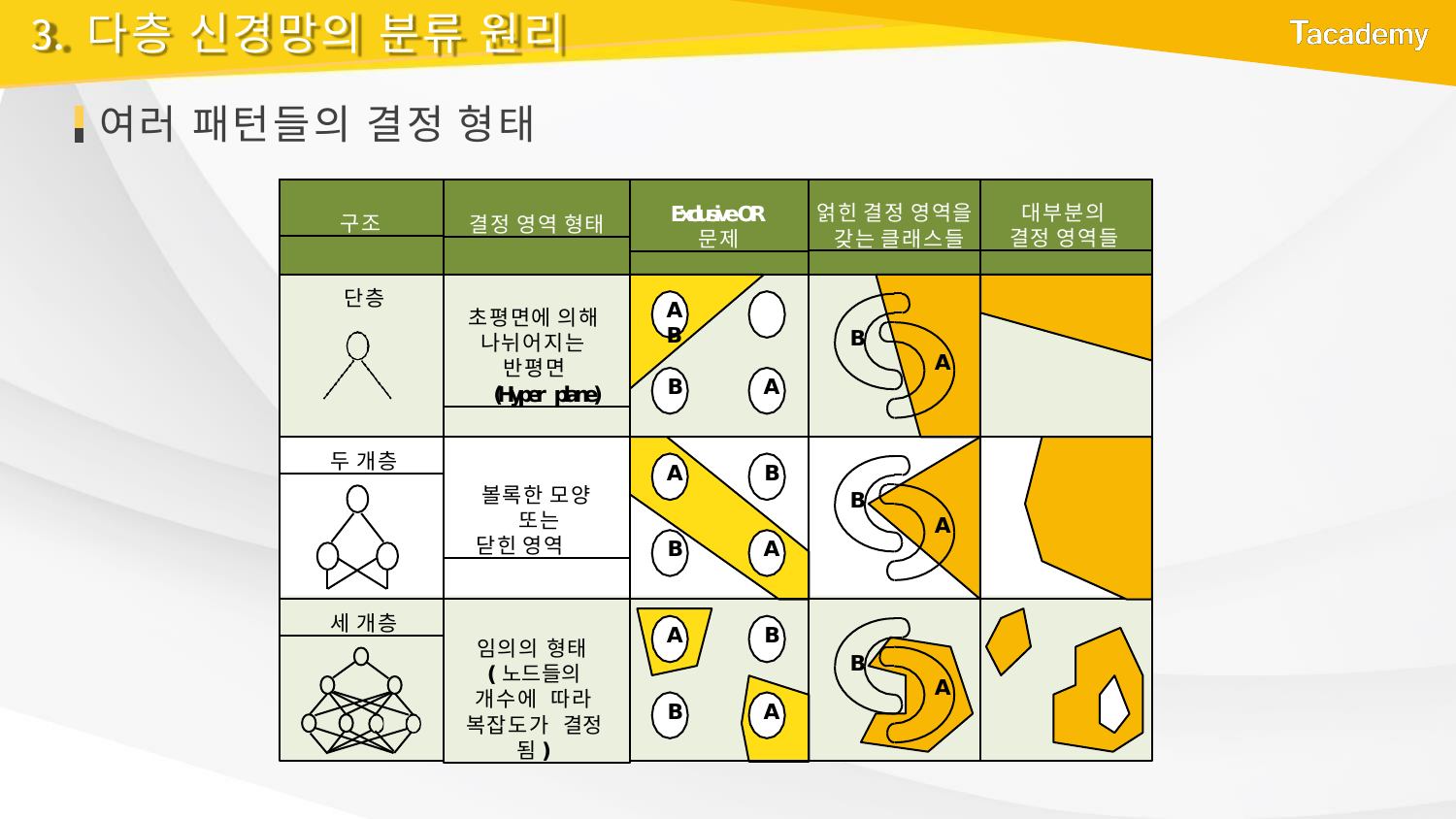

# 3. 다층 신경망의 분류 원리
여러 패턴들의 결정 형태

구조

결정 영역 형태
Exclusive-OR
문제
얽힌 결정 영역을  갖는 클래스들
대부분의  결정 영역들

초평면에 의해  나뉘어지는  반평면
(Hyper plane)

단층

A	B

B

A

B
A

두 개층

볼록한 모양  또는
닫힌 영역

A
B

B

A

B
A

세 개층

임의의 형태  (노드들의 개수에  따라 복잡도가  결정됨)

A
B

B

A

B
A